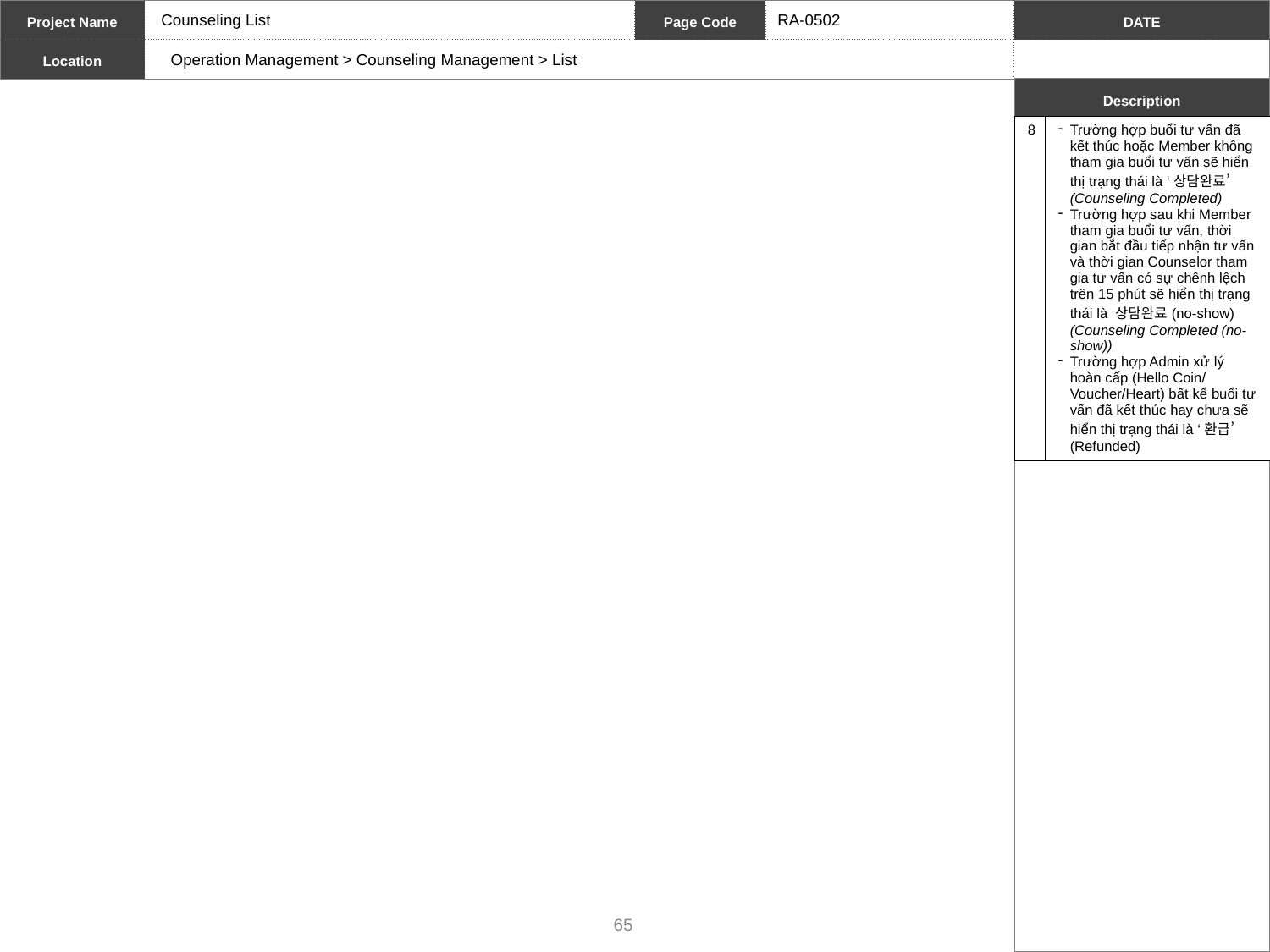

Counseling List
RA-0502
Operation Management > Counseling Management > List
| 8 | Trường hợp buổi tư vấn đã kết thúc hoặc Member không tham gia buổi tư vấn sẽ hiển thị trạng thái là ‘상담완료’ (Counseling Completed) Trường hợp sau khi Member tham gia buổi tư vấn, thời gian bắt đầu tiếp nhận tư vấn và thời gian Counselor tham gia tư vấn có sự chênh lệch trên 15 phút sẽ hiển thị trạng thái là 상담완료(no-show) (Counseling Completed (no-show)) Trường hợp Admin xử lý hoàn cấp (Hello Coin/Voucher/Heart) bất kể buổi tư vấn đã kết thúc hay chưa sẽ hiển thị trạng thái là ‘환급’ (Refunded) |
| --- | --- |
65